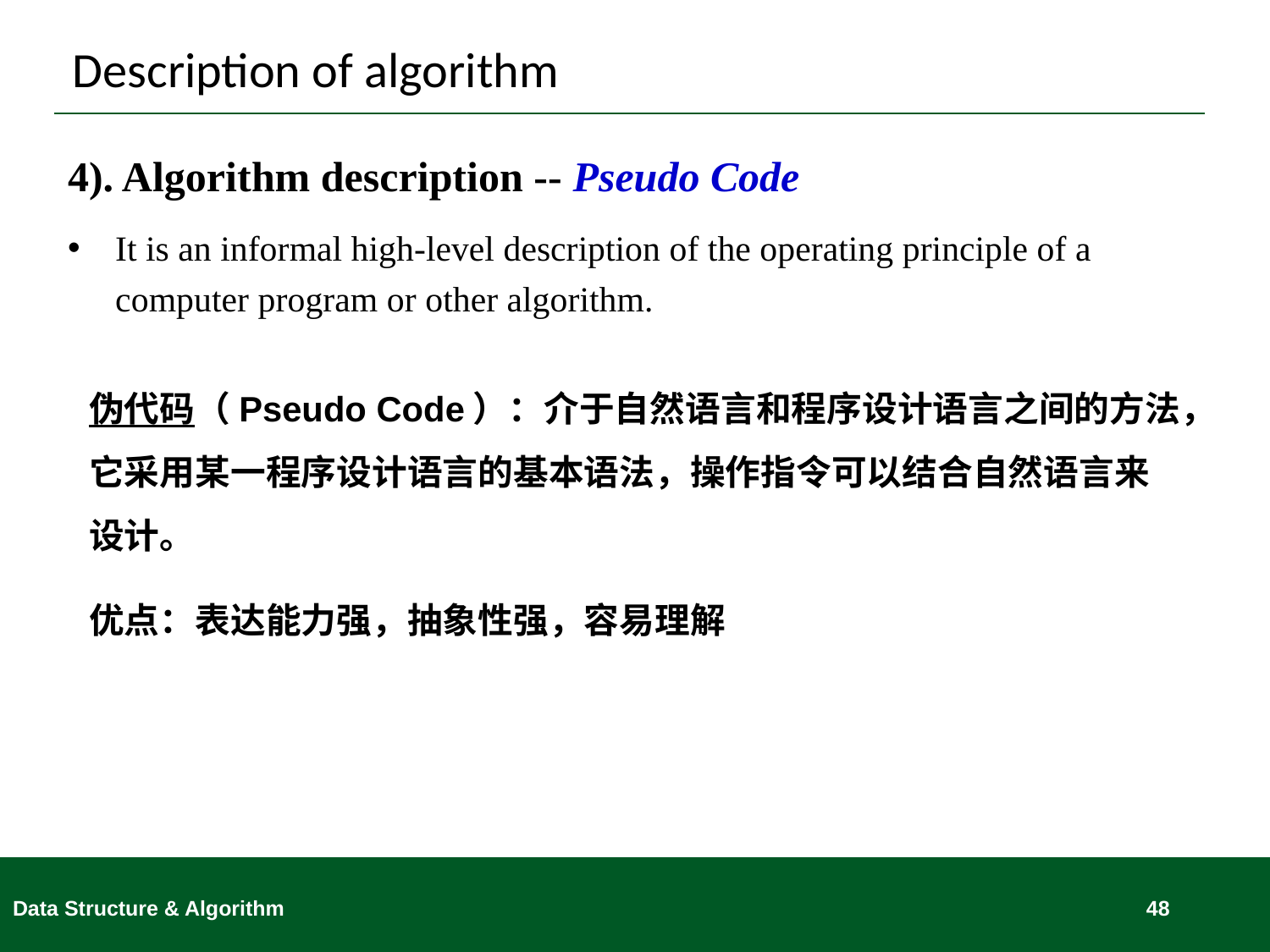

# Description of algorithm
4). Algorithm description -- Pseudo Code
It is an informal high-level description of the operating principle of a computer program or other algorithm.
伪代码（Pseudo Code）：介于自然语言和程序设计语言之间的方法，它采用某一程序设计语言的基本语法，操作指令可以结合自然语言来设计。
优点：表达能力强，抽象性强，容易理解
Data Structure & Algorithm
48